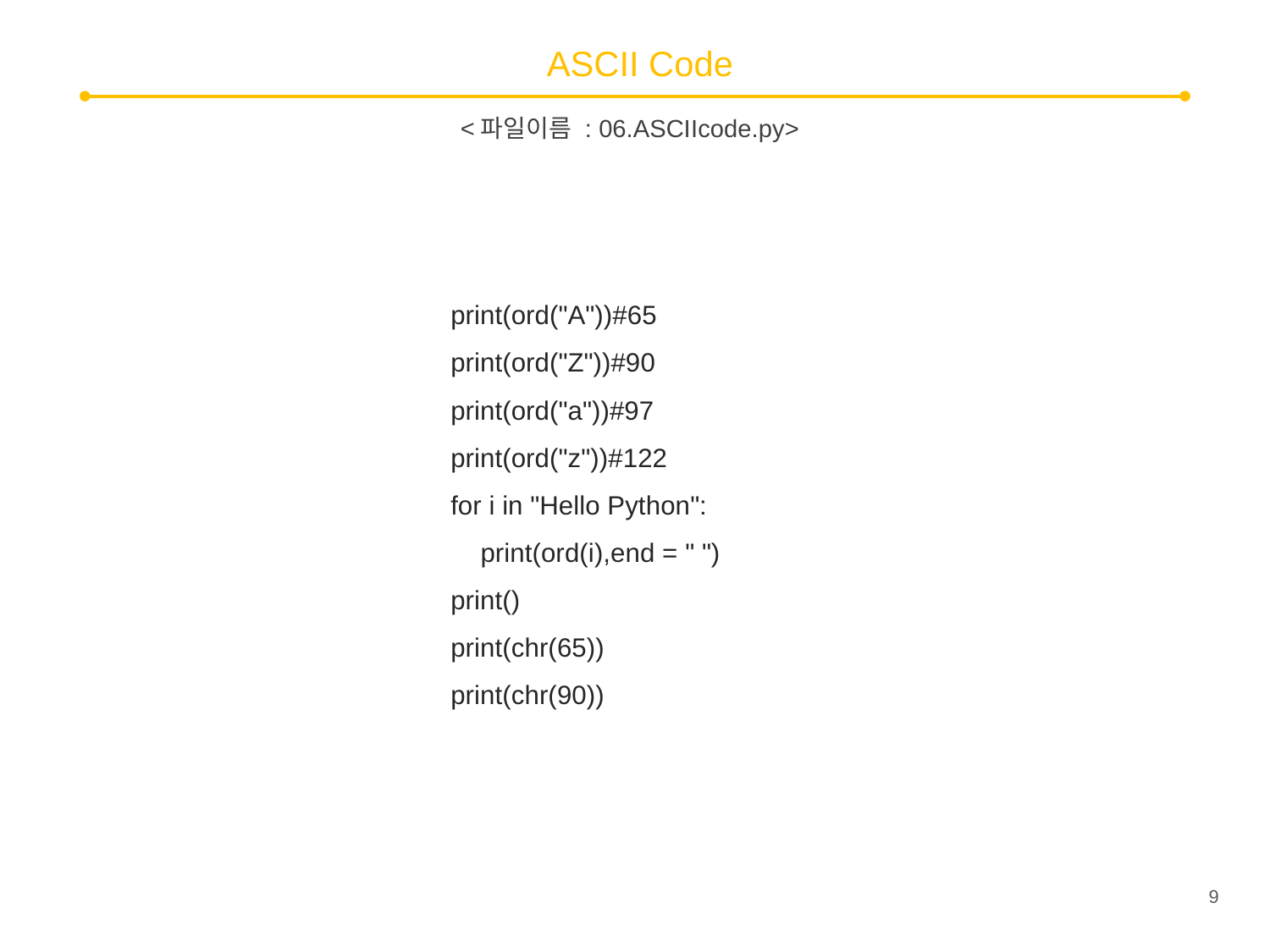

# ASCII Code
<파일이름 : 06.ASCIIcode.py>
print(ord("A"))#65
print(ord("Z"))#90
print(ord("a"))#97
print(ord("z"))#122
for i in "Hello Python":
    print(ord(i),end = " ")
print()
print(chr(65))
print(chr(90))